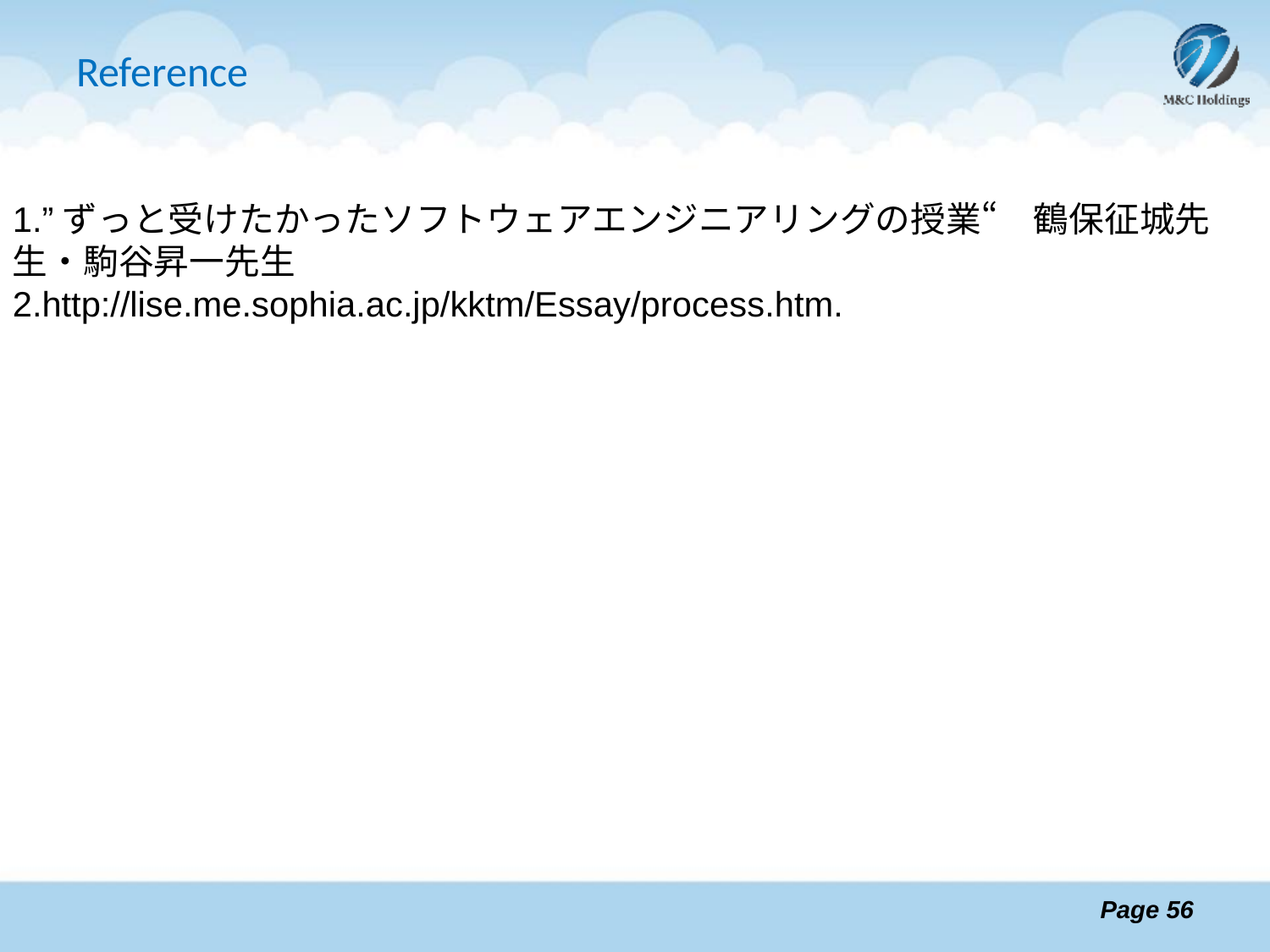

# Reference
1.”ずっと受けたかったソフトウェアエンジニアリングの授業“　鶴保征城先生・駒谷昇一先生
2.http://lise.me.sophia.ac.jp/kktm/Essay/process.htm.
Page 56